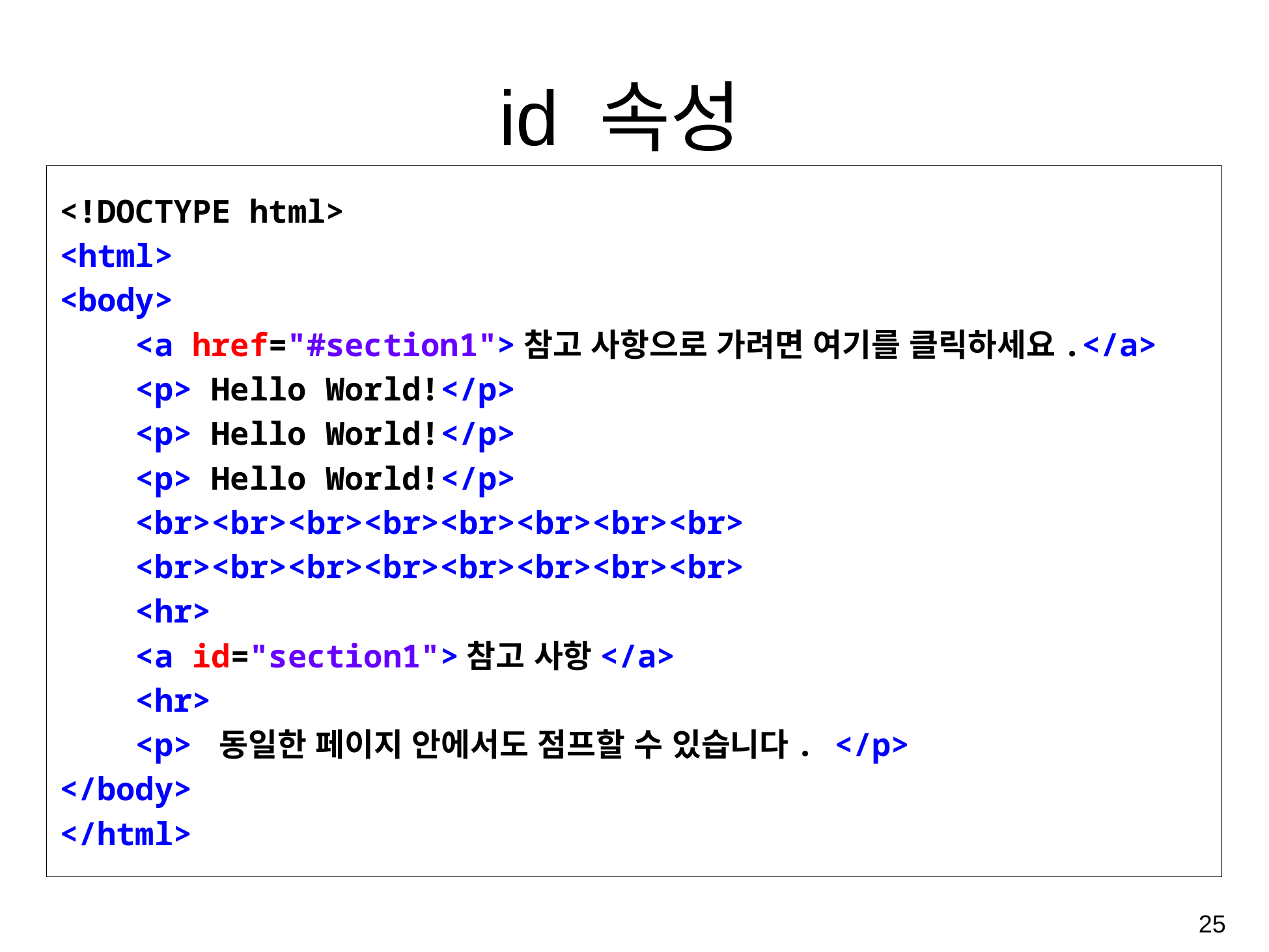

# id 속성
<!DOCTYPE html>
<html>
<body>
    <a href="#section1">참고 사항으로 가려면 여기를 클릭하세요.</a>
    <p> Hello World!</p>
    <p> Hello World!</p>
    <p> Hello World!</p>
    <br><br><br><br><br><br><br><br>
    <br><br><br><br><br><br><br><br>
    <hr>
    <a id="section1">참고 사항</a>
    <hr>
    <p> 동일한 페이지 안에서도 점프할 수 있습니다. </p>
</body>
</html>
25